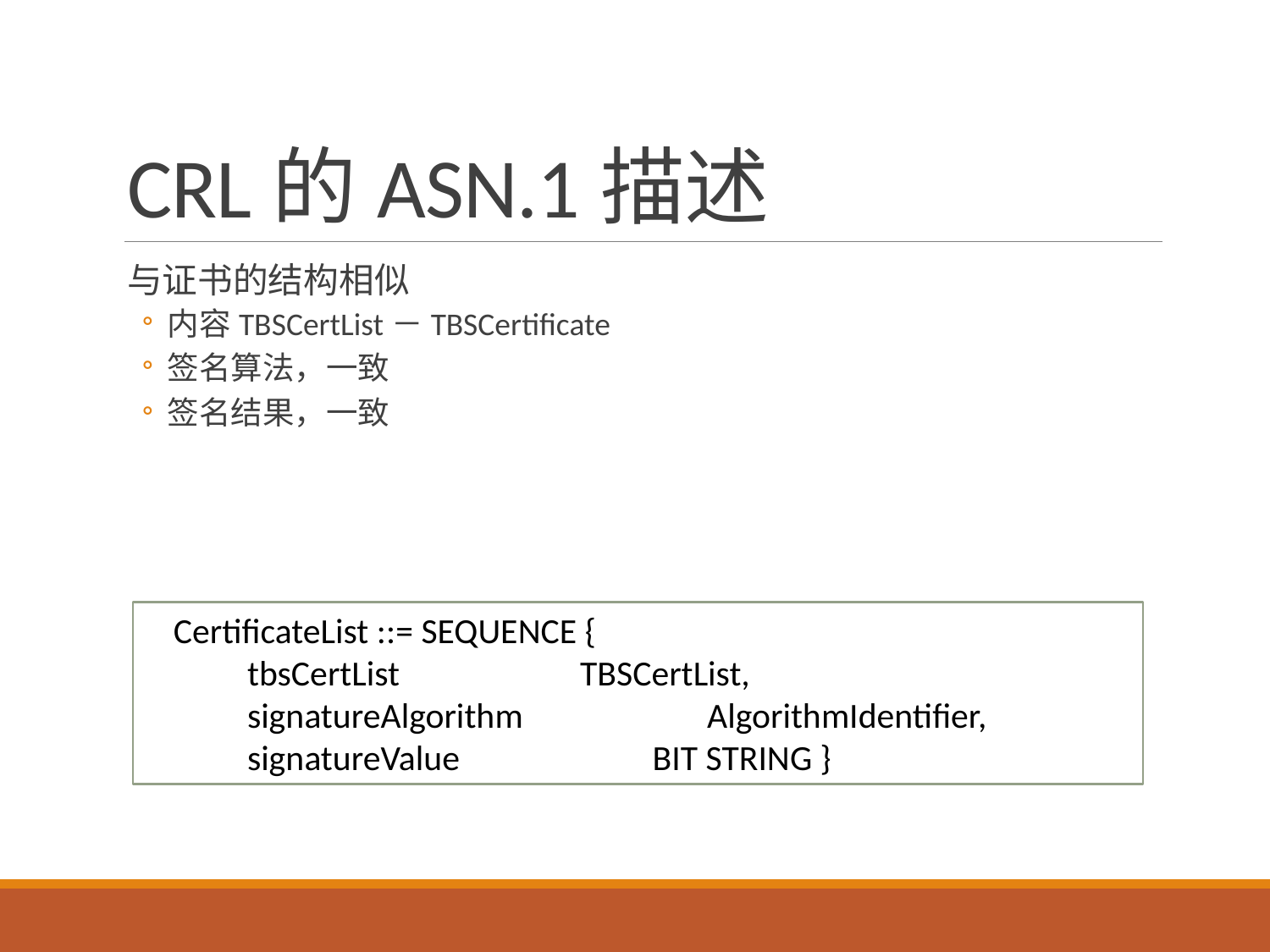

# CRL的ASN.1描述
与证书的结构相似
内容TBSCertList－TBSCertificate
签名算法，一致
签名结果，一致
CertificateList ::= SEQUENCE {
      tbsCertList 		TBSCertList,
      signatureAlgorithm		AlgorithmIdentifier,
      signatureValue                        BIT STRING }
13